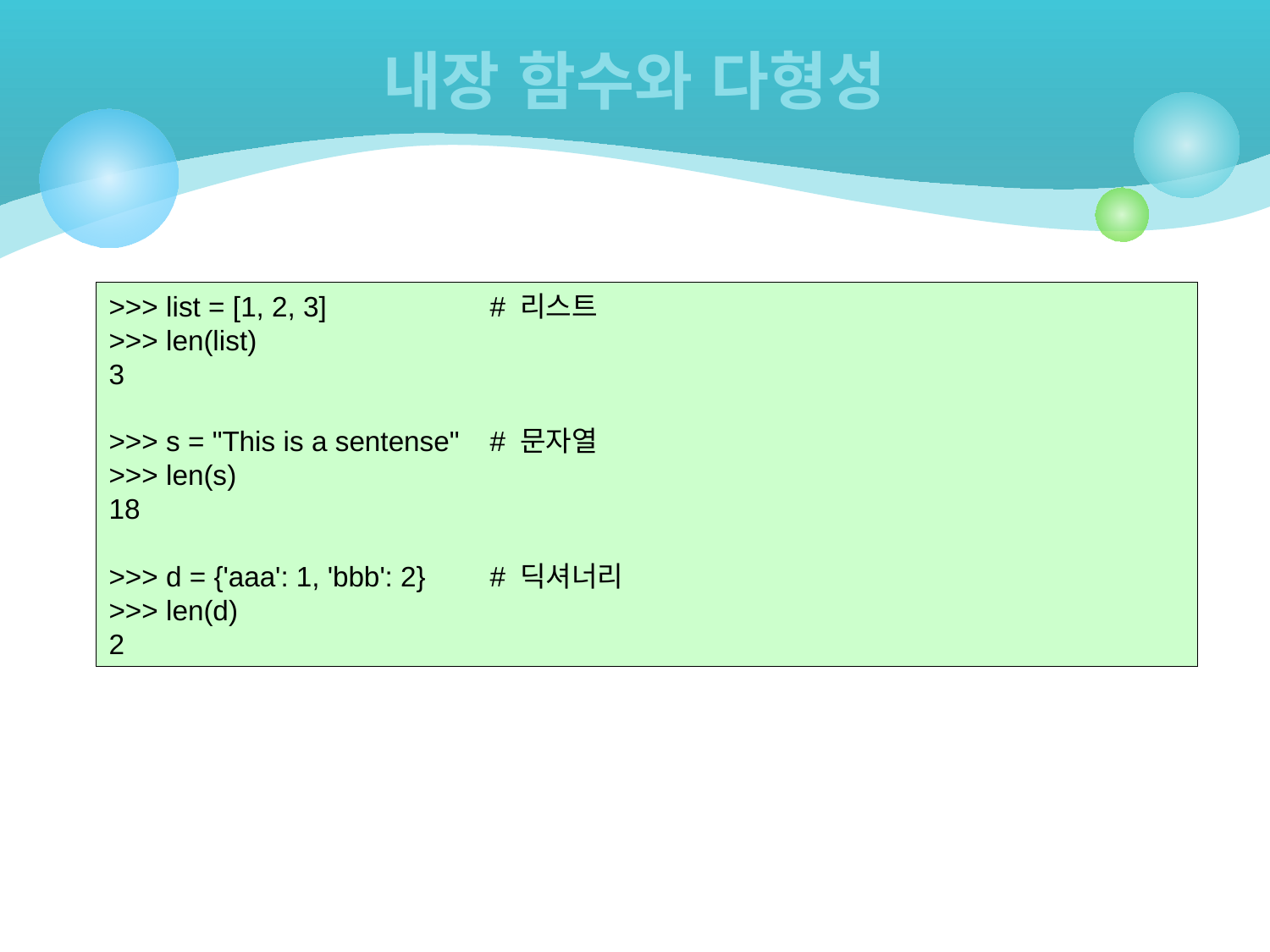

# 내장 함수와 다형성
>>> list = [1, 2, 3]		# 리스트
>>> len(list)
3

>>> s = "This is a sentense"	# 문자열
>>> len(s)
18

>>> d = {'aaa': 1, 'bbb': 2}	# 딕셔너리
>>> len(d)
2